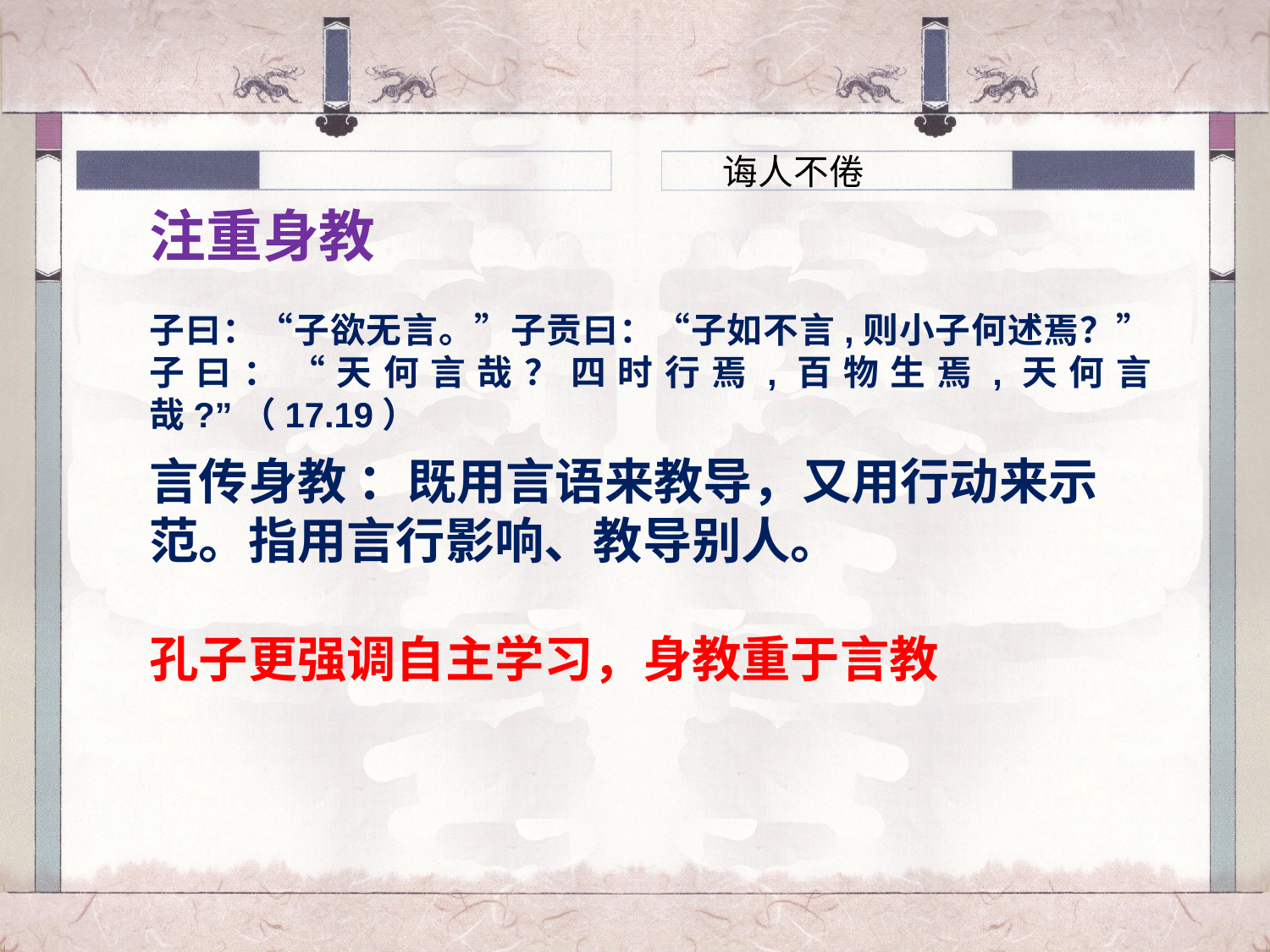

诲人不倦
注重身教
子曰：“子欲无言。”子贡曰：“子如不言,则小子何述焉？”子曰：“天何言哉？四时行焉,百物生焉,天何言哉?”（17.19）
言传身教 ：既用言语来教导，又用行动来示范。指用言行影响、教导别人。

孔子更强调自主学习，身教重于言教